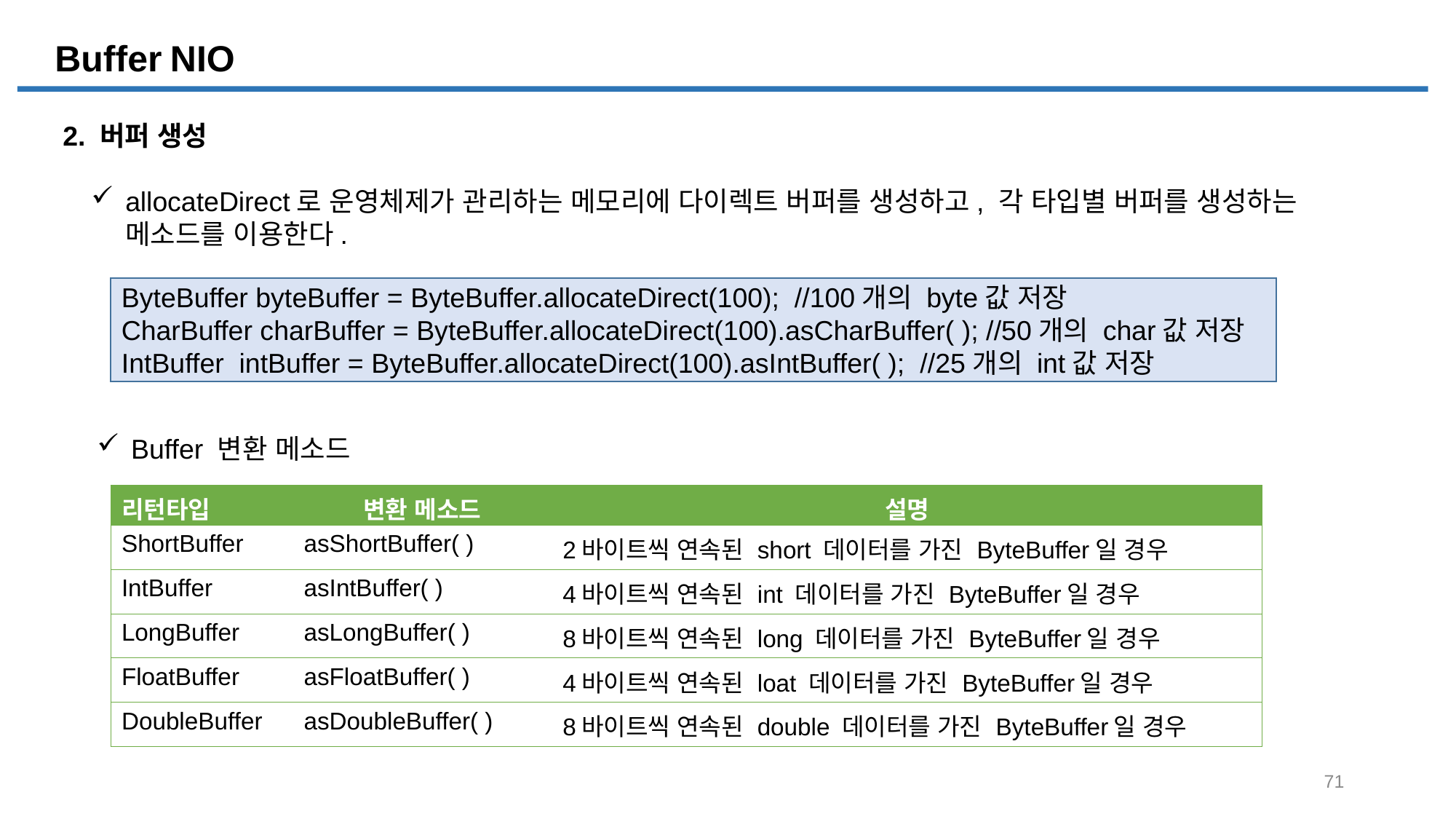

NIO

Buffer
2. 버퍼 생성
allocateDirect로 운영체제가 관리하는 메모리에 다이렉트 버퍼를 생성하고, 각 타입별 버퍼를 생성하는 메소드를 이용한다.
ByteBuffer byteBuffer = ByteBuffer.allocateDirect(100);  //100개의 byte값 저장
CharBuffer charBuffer = ByteBuffer.allocateDirect(100).asCharBuffer( ); //50개의 char값 저장
IntBuffer  intBuffer = ByteBuffer.allocateDirect(100).asIntBuffer( );  //25개의 int값 저장
Buffer 변환 메소드
| 리턴타입 | 변환 메소드 | 설명 |
| --- | --- | --- |
| ShortBuffer | asShortBuffer( ) | 2바이트씩 연속된 short 데이터를 가진 ByteBuffer일 경우 |
| IntBuffer | asIntBuffer( ) | 4바이트씩 연속된 int 데이터를 가진 ByteBuffer일 경우 |
| LongBuffer | asLongBuffer( ) | 8바이트씩 연속된 long 데이터를 가진 ByteBuffer일 경우 |
| FloatBuffer | asFloatBuffer( ) | 4바이트씩 연속된 loat 데이터를 가진 ByteBuffer일 경우 |
| DoubleBuffer | asDoubleBuffer( ) | 8바이트씩 연속된 double 데이터를 가진 ByteBuffer일 경우 |
71